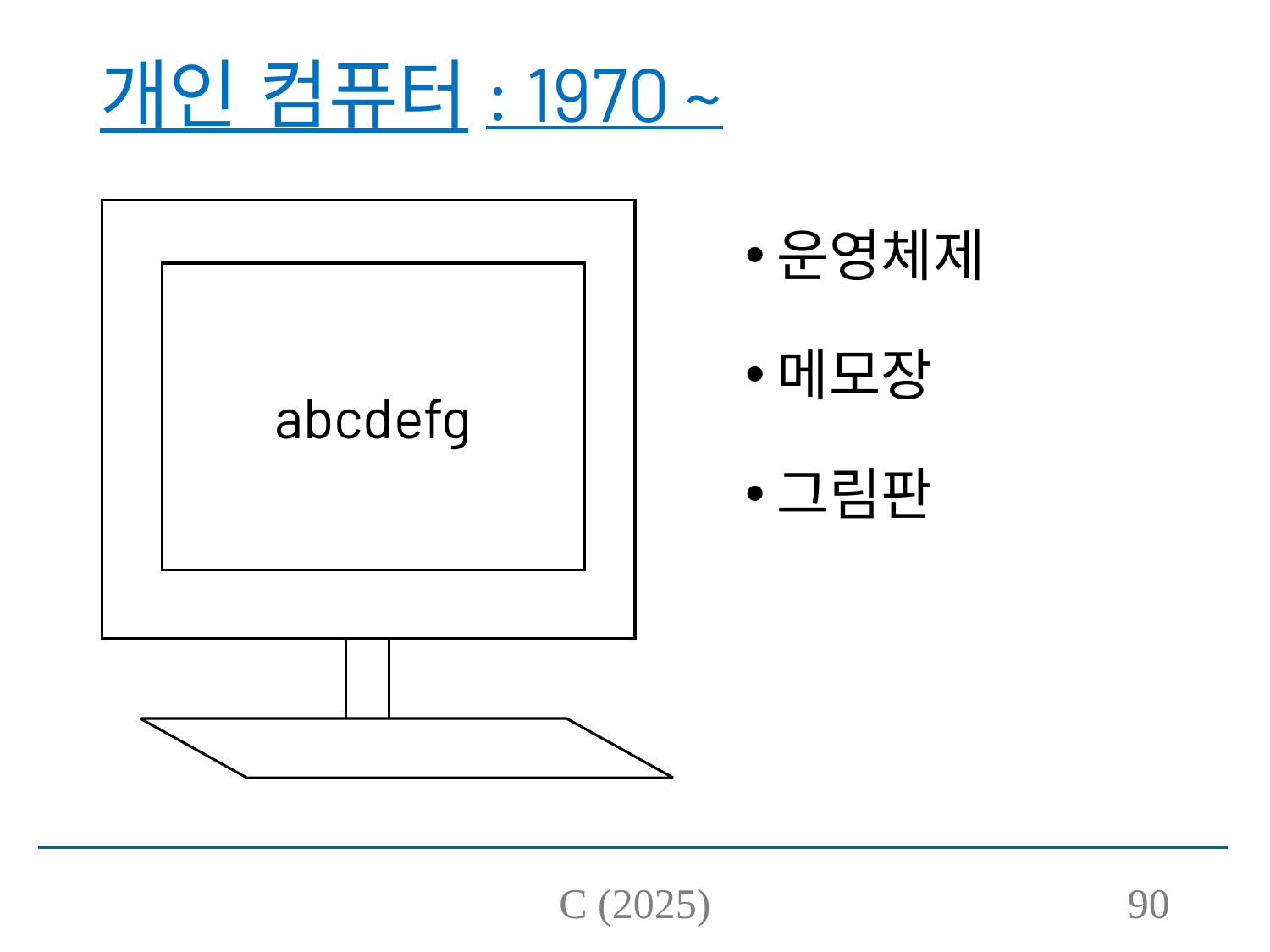

# 개인 컴퓨터: 1970 ~
운영체제
메모장
그림판

abcdefg

C (2025)
90